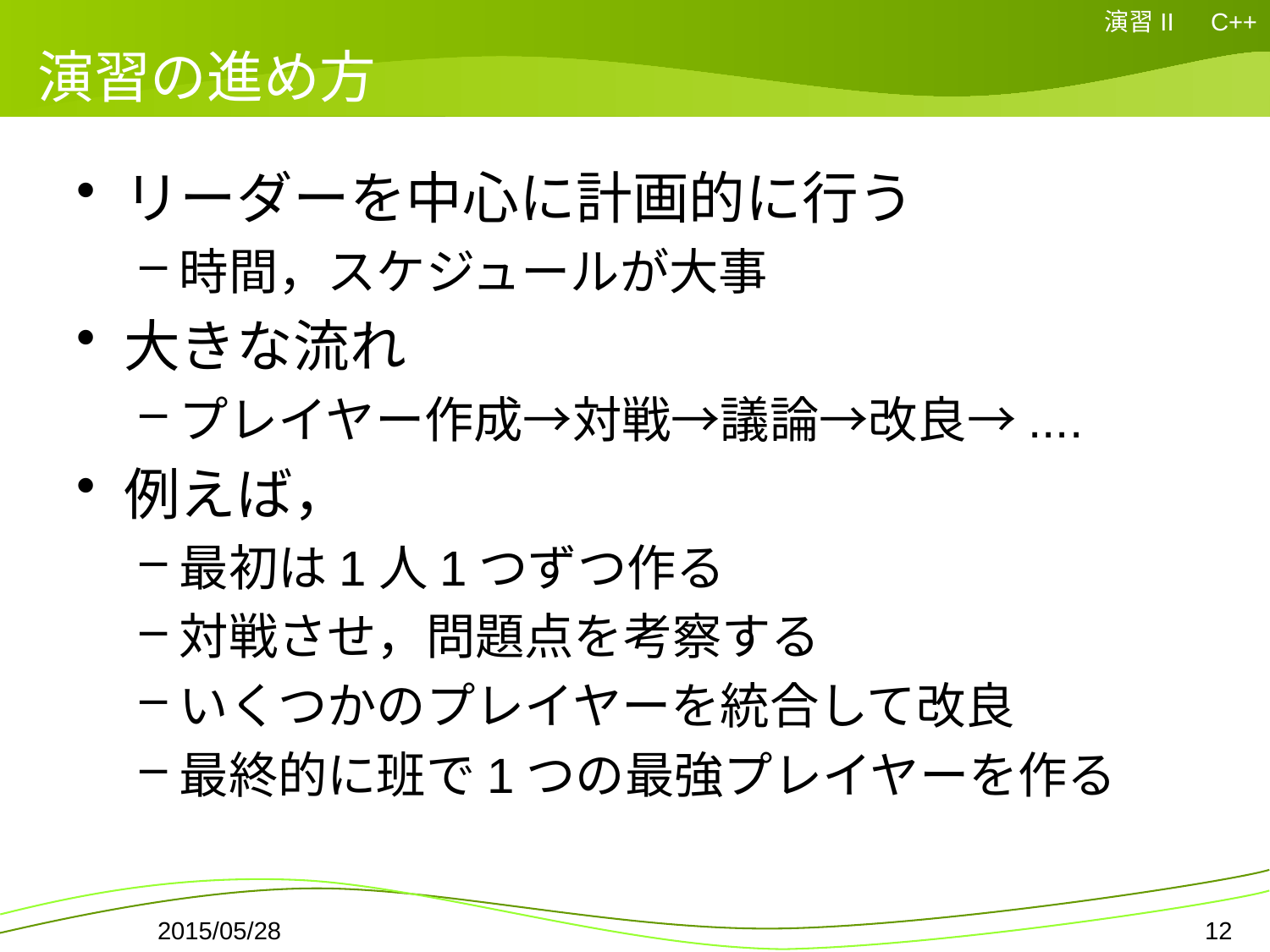

演習II　C++
# 演習の進め方
リーダーを中心に計画的に行う
時間，スケジュールが大事
大きな流れ
プレイヤー作成→対戦→議論→改良→....
例えば，
最初は1人1つずつ作る
対戦させ，問題点を考察する
いくつかのプレイヤーを統合して改良
最終的に班で1つの最強プレイヤーを作る
2015/05/28
12